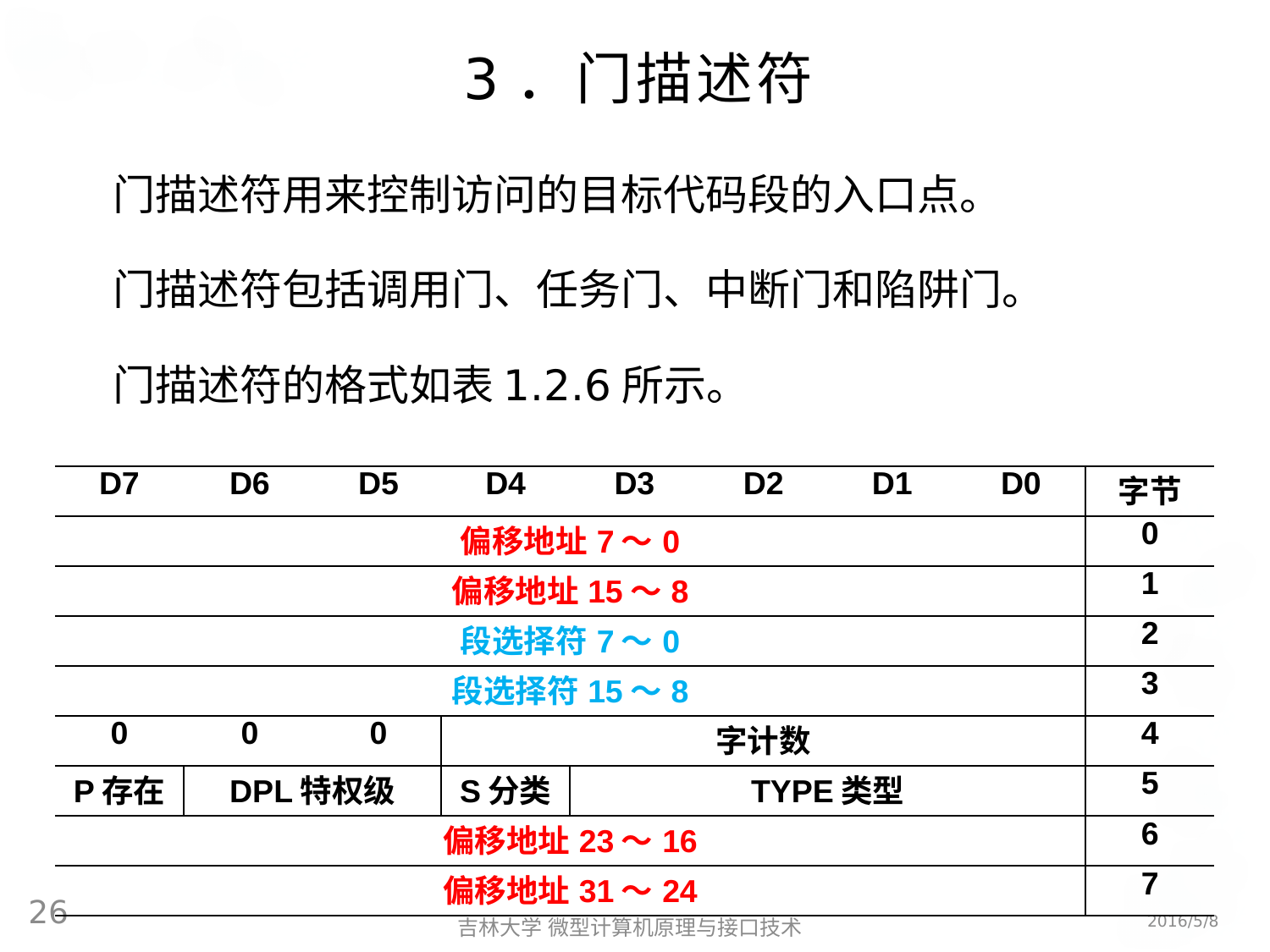

# 3．门描述符
门描述符用来控制访问的目标代码段的入口点。
门描述符包括调用门、任务门、中断门和陷阱门。
门描述符的格式如表1.2.6所示。
| D7 | D6 | D5 | D4 | D3 | D2 | D1 | D0 | 字节 |
| --- | --- | --- | --- | --- | --- | --- | --- | --- |
| 偏移地址7～0 |  |  |  |  |  |  |  | 0 |
| 偏移地址15～8 |  |  |  |  |  |  |  | 1 |
| 段选择符7～0 |  |  |  |  |  |  |  | 2 |
| 段选择符15～8 |  |  |  |  |  |  |  | 3 |
| 0 | 0 | 0 | 字计数 |  |  |  |  | 4 |
| P存在 | DPL特权级 |  | S分类 | TYPE类型 |  |  |  | 5 |
| 偏移地址23～16 |  |  |  |  |  |  |  | 6 |
| 偏移地址31～24 |  |  |  |  |  |  |  | 7 |
26
2016/5/8
吉林大学 微型计算机原理与接口技术